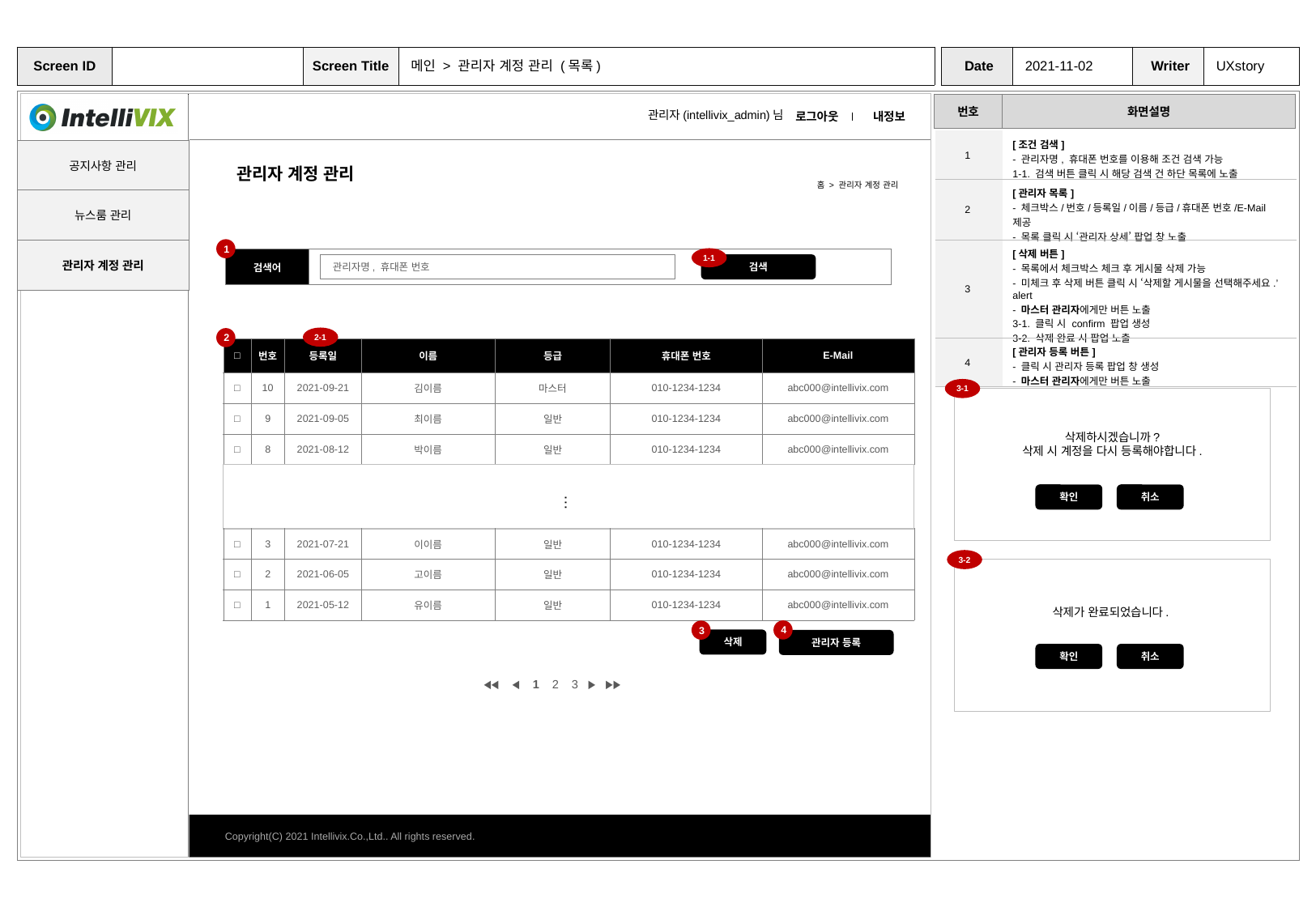

메인 > 관리자 계정 관리 (목록)
2021-11-02
UXstory
| 1 | [조건 검색] - 관리자명, 휴대폰 번호를 이용해 조건 검색 가능 1-1. 검색 버튼 클릭 시 해당 검색 건 하단 목록에 노출 |
| --- | --- |
| 2 | [관리자 목록] - 체크박스/번호/등록일/이름/등급/휴대폰 번호/E-Mail 제공 - 목록 클릭 시 ‘관리자 상세’ 팝업 창 노출 |
| 3 | [삭제 버튼] - 목록에서 체크박스 체크 후 게시물 삭제 가능 - 미체크 후 삭제 버튼 클릭 시 ‘삭제할 게시물을 선택해주세요.’ alert - 마스터 관리자에게만 버튼 노출 3-1. 클릭 시 confirm 팝업 생성 3-2. 삭제 완료 시 팝업 노출 |
| 4 | [관리자 등록 버튼] - 클릭 시 관리자 등록 팝업 창 생성 - 마스터 관리자에게만 버튼 노출 |
| 공지사항 관리 |
| --- |
| 뉴스룸 관리 |
| 관리자 계정 관리 |
관리자 계정 관리
홈 > 관리자 계정 관리
1
1-1
| 검색어 |  |
| --- | --- |
검색
관리자명, 휴대폰 번호
2-1
2
| □ | 번호 | 등록일 | 이름 | 등급 | 휴대폰 번호 | E-Mail |
| --- | --- | --- | --- | --- | --- | --- |
| □ | 10 | 2021-09-21 | 김이름 | 마스터 | 010-1234-1234 | abc000@intellivix.com |
| □ | 9 | 2021-09-05 | 최이름 | 일반 | 010-1234-1234 | abc000@intellivix.com |
| □ | 8 | 2021-08-12 | 박이름 | 일반 | 010-1234-1234 | abc000@intellivix.com |
|  |  |  |  |  |  |  |
| □ | 3 | 2021-07-21 | 이이름 | 일반 | 010-1234-1234 | abc000@intellivix.com |
| □ | 2 | 2021-06-05 | 고이름 | 일반 | 010-1234-1234 | abc000@intellivix.com |
| □ | 1 | 2021-05-12 | 유이름 | 일반 | 010-1234-1234 | abc000@intellivix.com |
3-1

삭제하시겠습니까?
삭제 시 계정을 다시 등록해야합니다.
…
확인
취소
3-2

삭제가 완료되었습니다.
4
3
삭제
관리자 등록
확인
취소
◀◀    ◀    1    2    3   ▶   ▶▶
           Copyright(C) 2021 Intellivix.Co.,Ltd.. All rights reserved.